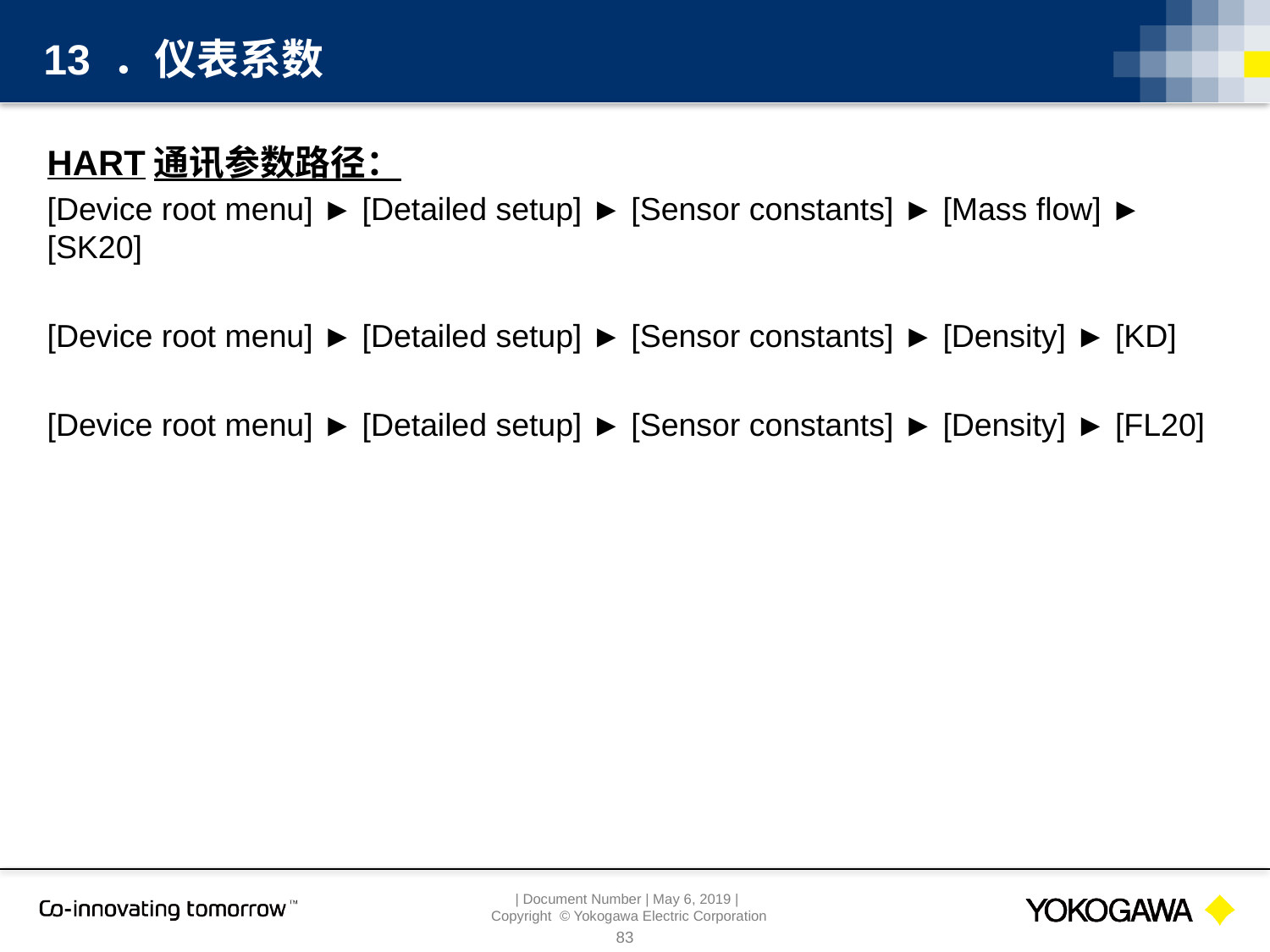

13 ．仪表系数

HART通讯参数路径：
[Device root menu] ► [Detailed setup] ► [Sensor constants] ► [Mass flow] ► [SK20]

[Device root menu] ► [Detailed setup] ► [Sensor constants] ► [Density] ► [KD]

[Device root menu] ► [Detailed setup] ► [Sensor constants] ► [Density] ► [FL20]